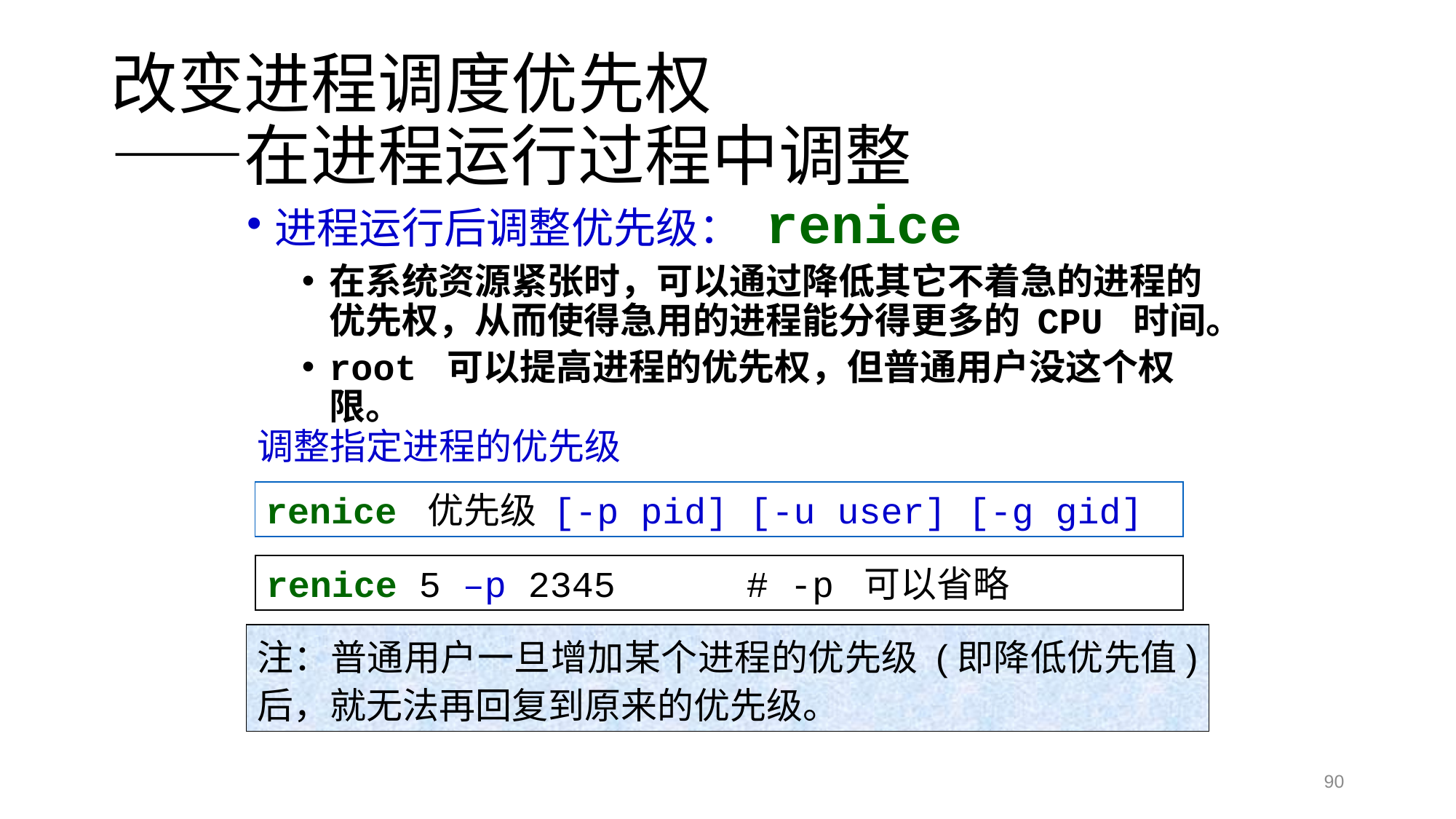

# 改变进程调度优先权 ——在进程运行过程中调整
进程运行后调整优先级： renice
在系统资源紧张时，可以通过降低其它不着急的进程的优先权，从而使得急用的进程能分得更多的 CPU 时间。
root 可以提高进程的优先权，但普通用户没这个权限。
调整指定进程的优先级
renice 优先级 [-p pid] [-u user] [-g gid]
renice 5 –p 2345      # -p 可以省略
注：普通用户一旦增加某个进程的优先级 (即降低优先值) 后，就无法再回复到原来的优先级。
90